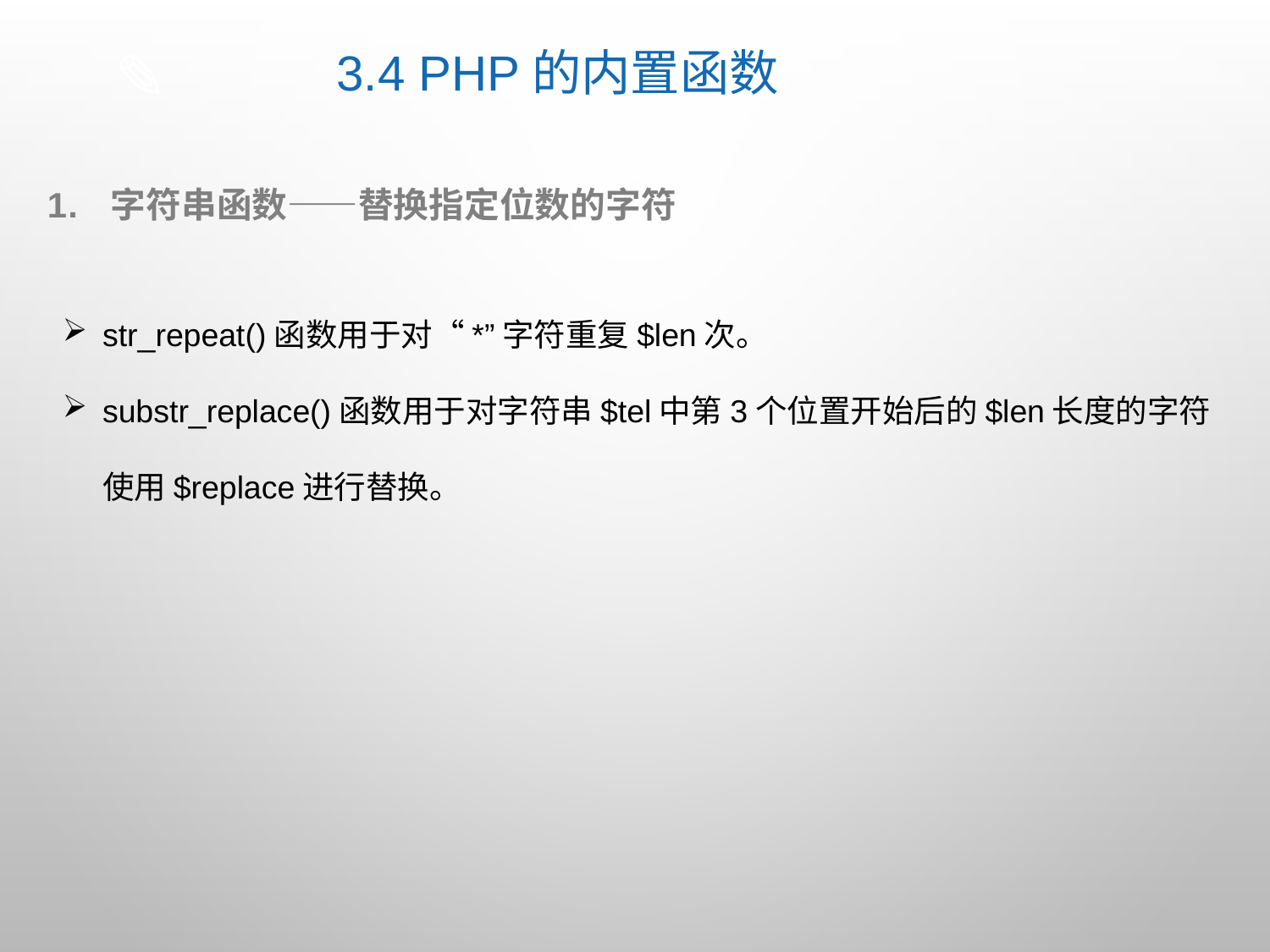

# 3.4 PHP的内置函数
字符串函数——替换指定位数的字符
str_repeat()函数用于对“*”字符重复$len次。
substr_replace()函数用于对字符串$tel中第3个位置开始后的$len长度的字符使用$replace进行替换。